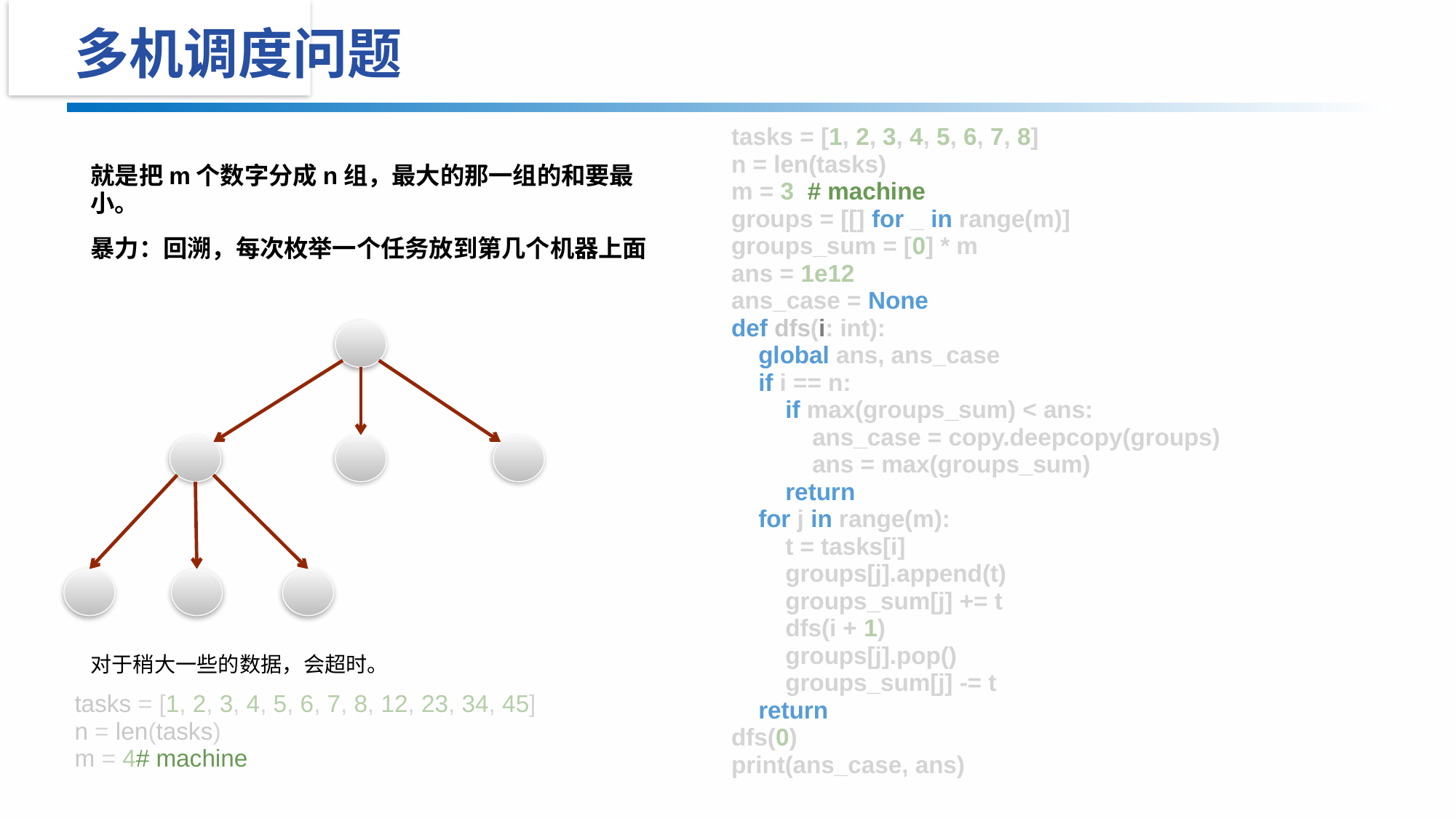

多机调度问题
tasks = [1, 2, 3, 4, 5, 6, 7, 8]
n = len(tasks)
m = 3  # machine
groups = [[] for _ in range(m)]
groups_sum = [0] * m
ans = 1e12
ans_case = None
def dfs(i: int):
    global ans, ans_case
    if i == n:
        if max(groups_sum) < ans:
            ans_case = copy.deepcopy(groups)
            ans = max(groups_sum)
        return
    for j in range(m):
        t = tasks[i]
        groups[j].append(t)
        groups_sum[j] += t
        dfs(i + 1)
        groups[j].pop()
        groups_sum[j] -= t
    return
dfs(0)
print(ans_case, ans)
就是把m个数字分成n组，最大的那一组的和要最小。
暴力：回溯，每次枚举一个任务放到第几个机器上面

对于稍大一些的数据，会超时。
tasks = [1, 2, 3, 4, 5, 6, 7, 8, 12, 23, 34, 45]
n = len(tasks)
m = 4# machine
5